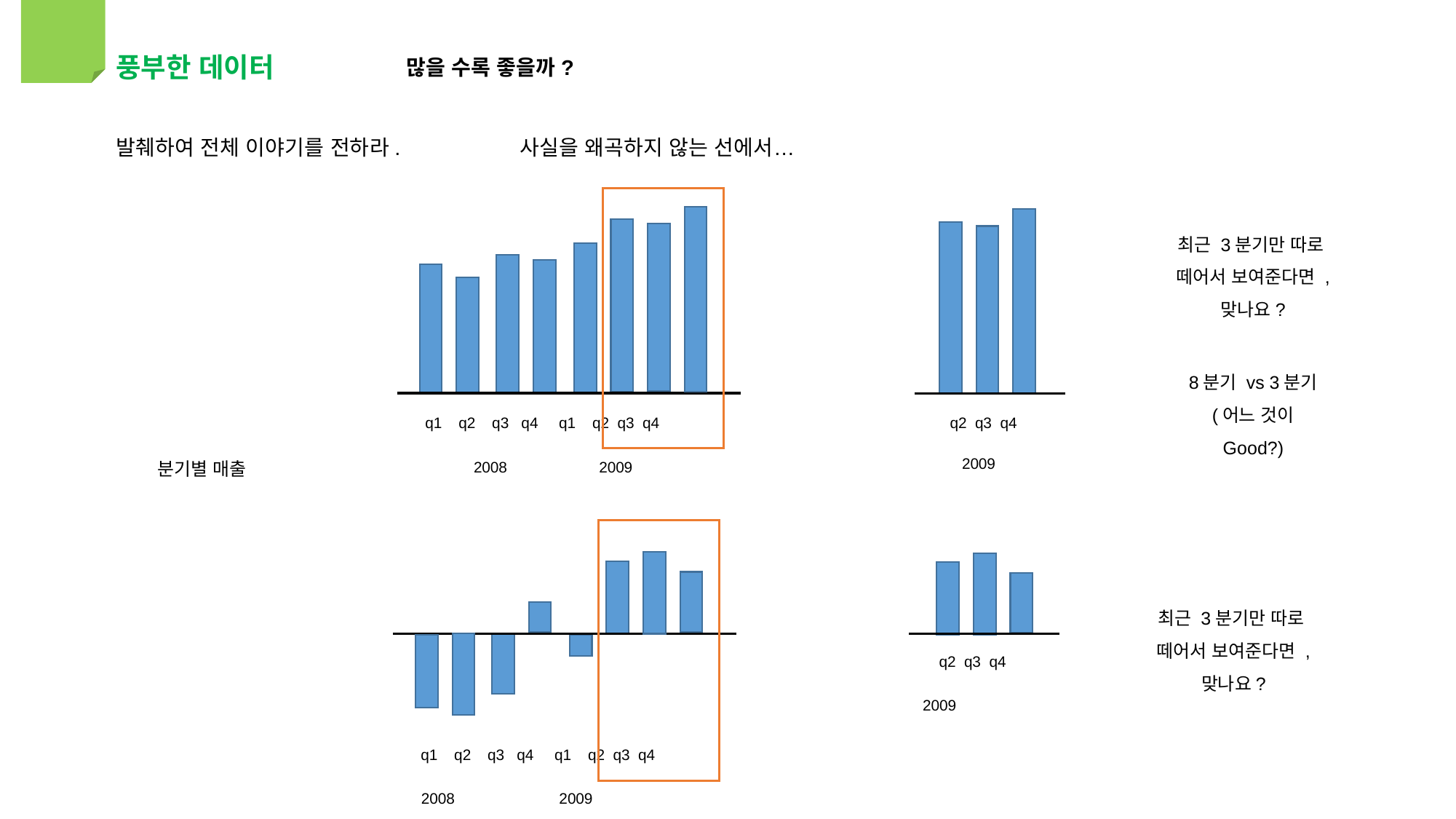

풍부한 데이터
많을 수록 좋을까?
발췌하여 전체 이야기를 전하라.                   사실을 왜곡하지 않는 선에서…

q2  q3  q4
q1    q2    q3   q4     q1    q2  q3  q4
2009
2008                      2009
최근 3분기만 따로
떼어서 보여준다면 ,
맞나요?
8분기 vs 3분기
(어느 것이 Good?)
분기별 매출

q2  q3  q4
2009
q1    q2    q3   q4     q1    q2  q3  q4
2008                         2009
최근 3분기만 따로
떼어서 보여준다면 ,
맞나요?